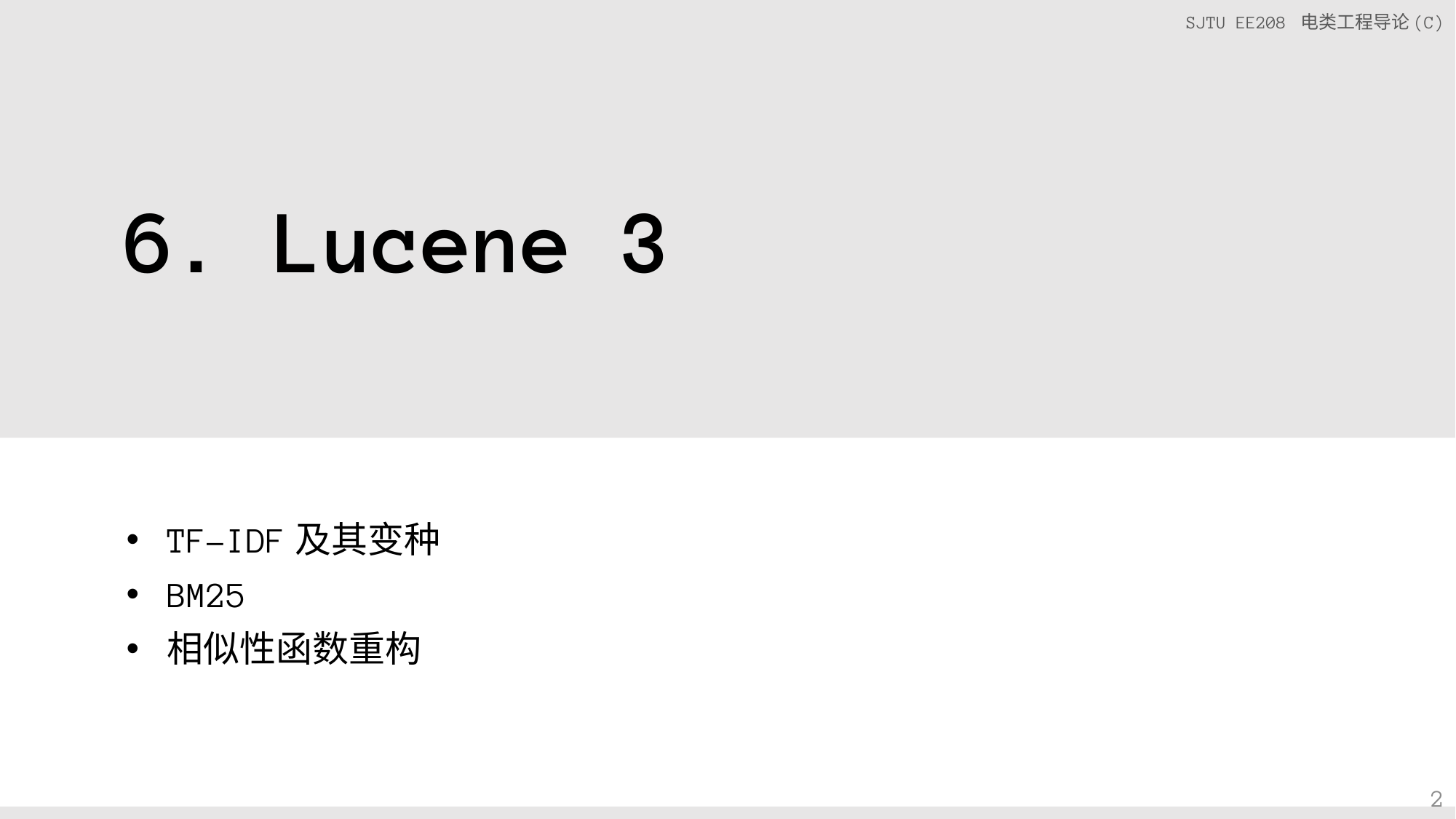

# 6. Lucene 3
TF-IDF及其变种
BM25
相似性函数重构
2